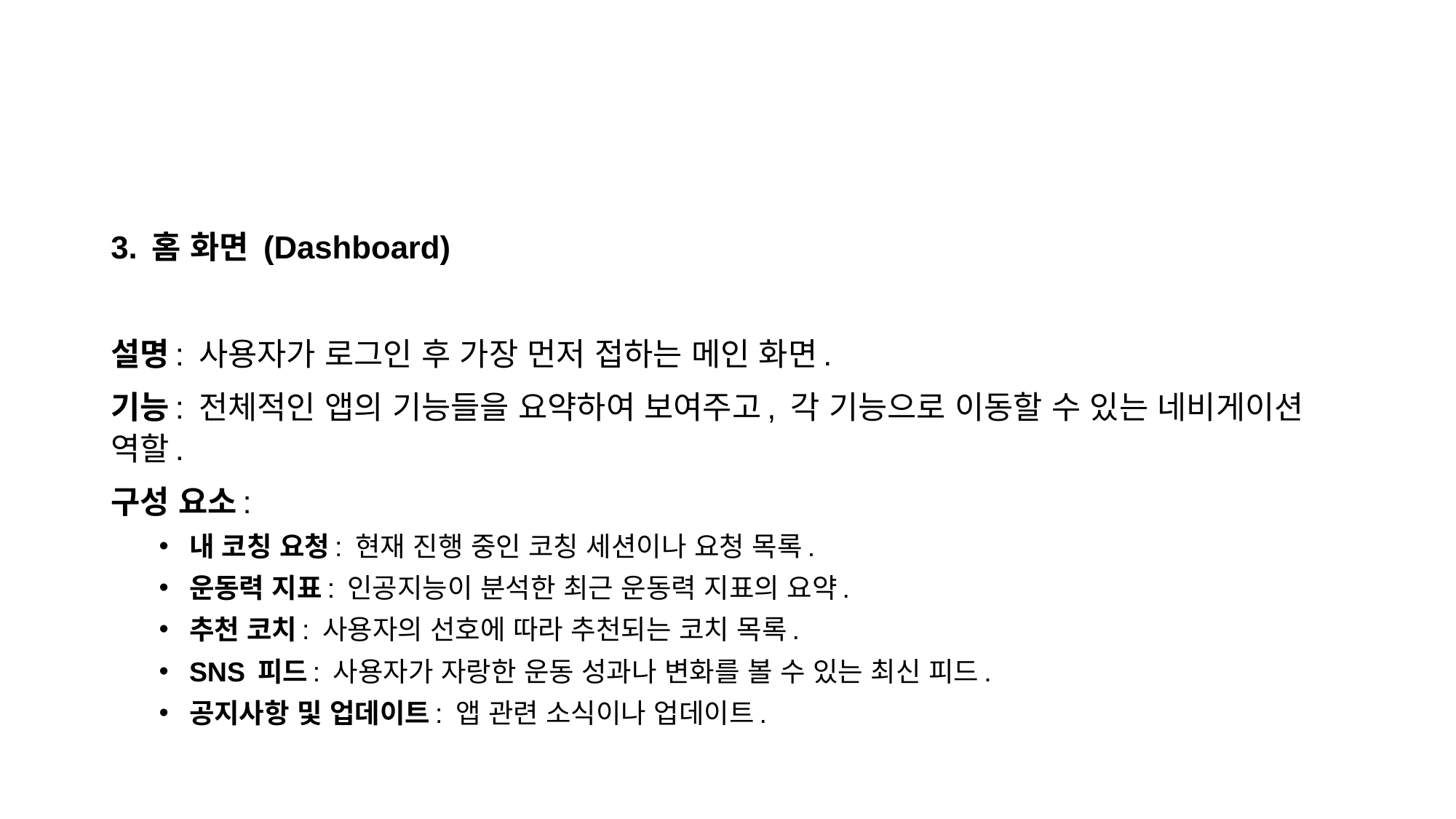

3. 홈 화면 (Dashboard)

설명: 사용자가 로그인 후 가장 먼저 접하는 메인 화면.
기능: 전체적인 앱의 기능들을 요약하여 보여주고, 각 기능으로 이동할 수 있는 네비게이션 역할.
구성 요소:
내 코칭 요청: 현재 진행 중인 코칭 세션이나 요청 목록.
운동력 지표: 인공지능이 분석한 최근 운동력 지표의 요약.
추천 코치: 사용자의 선호에 따라 추천되는 코치 목록.
SNS 피드: 사용자가 자랑한 운동 성과나 변화를 볼 수 있는 최신 피드.
공지사항 및 업데이트: 앱 관련 소식이나 업데이트.